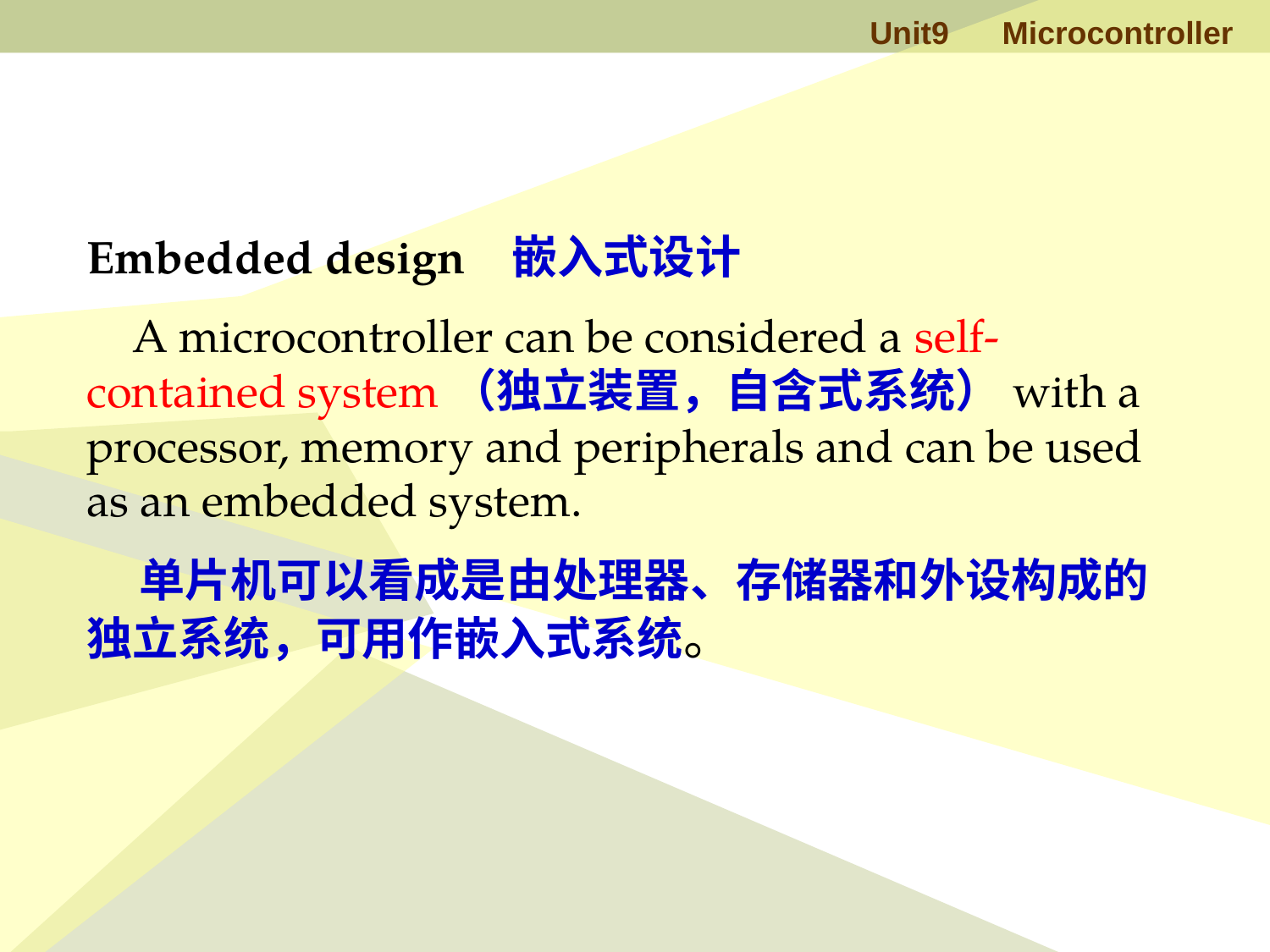

Embedded design   嵌入式设计
    A microcontroller can be considered a self-contained system（独立装置，自含式系统）with a processor, memory and peripherals and can be used as an embedded system.
    单片机可以看成是由处理器、存储器和外设构成的独立系统，可用作嵌入式系统。